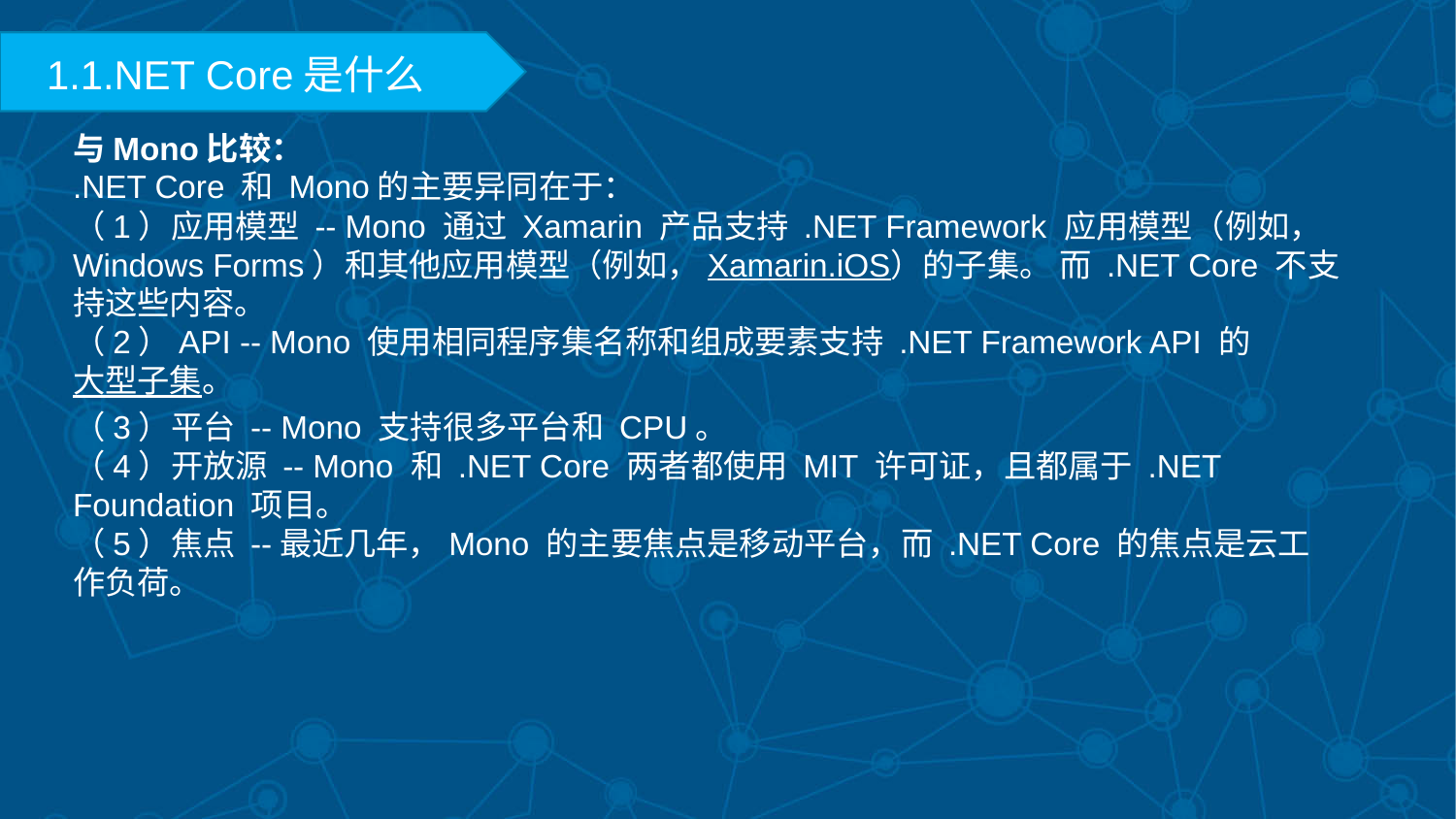

1.1.NET Core是什么
与Mono比较：
.NET Core 和 Mono的主要异同在于：
（1）应用模型 -- Mono 通过 Xamarin 产品支持 .NET Framework 应用模型（例如，Windows Forms）和其他应用模型（例如，Xamarin.iOS）的子集。 而 .NET Core 不支持这些内容。
（2）API -- Mono 使用相同程序集名称和组成要素支持 .NET Framework API 的 大型子集。
（3）平台 -- Mono 支持很多平台和 CPU。
（4）开放源 -- Mono 和 .NET Core 两者都使用 MIT 许可证，且都属于 .NET Foundation 项目。
（5）焦点 --最近几年，Mono 的主要焦点是移动平台，而 .NET Core 的焦点是云工作负荷。